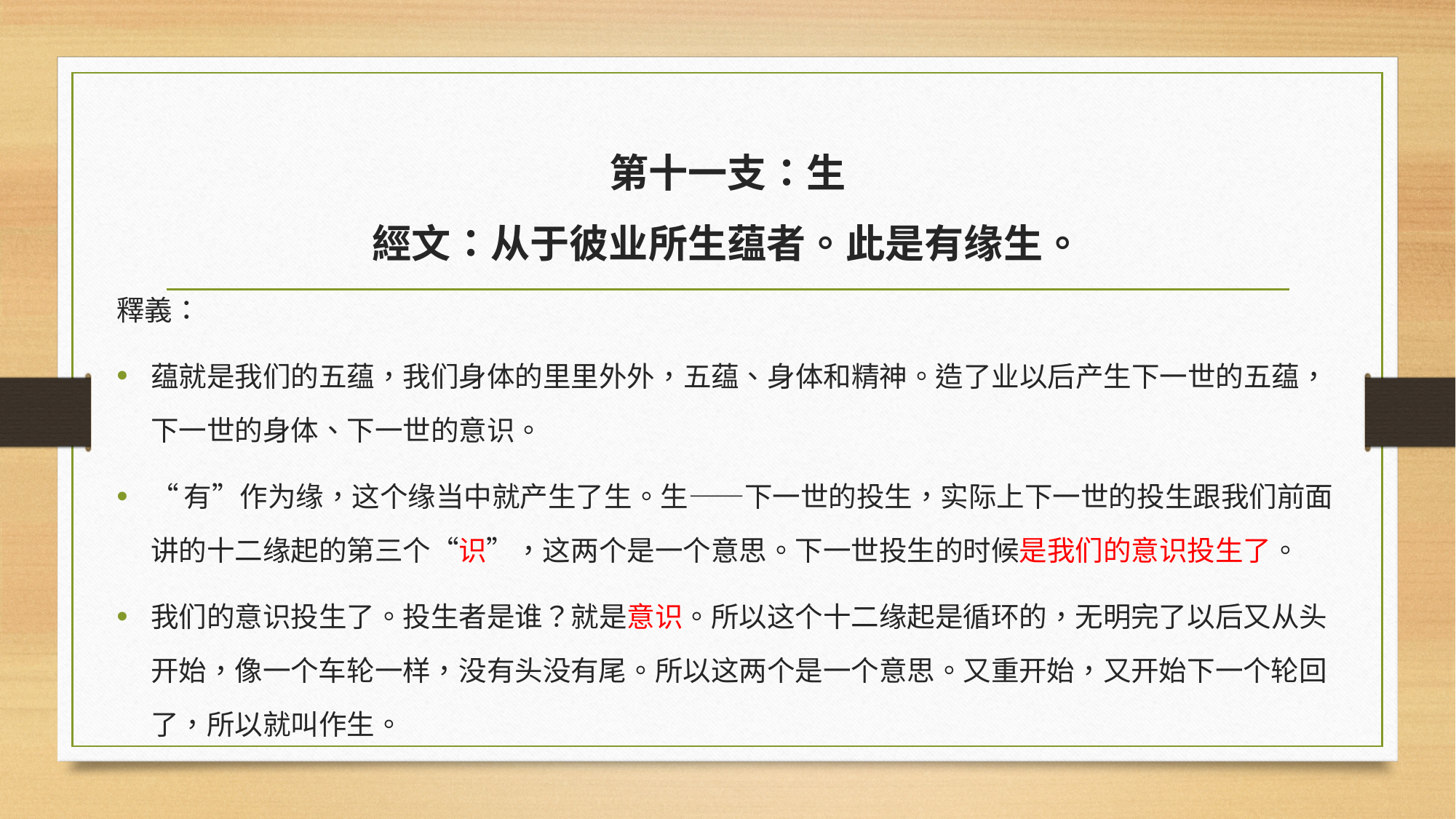

# 第十一支：生 經文：从于彼业所生蕴者。此是有缘生。
釋義：
蕴就是我们的五蕴，我们身体的里里外外，五蕴、身体和精神。造了业以后产生下一世的五蕴，下一世的身体、下一世的意识。
“有”作为缘，这个缘当中就产生了生。生——下一世的投生，实际上下一世的投生跟我们前面讲的十二缘起的第三个“识”，这两个是一个意思。下一世投生的时候是我们的意识投生了。
我们的意识投生了。投生者是谁？就是意识。所以这个十二缘起是循环的，无明完了以后又从头开始，像一个车轮一样，没有头没有尾。所以这两个是一个意思。又重开始，又开始下一个轮回了，所以就叫作生。